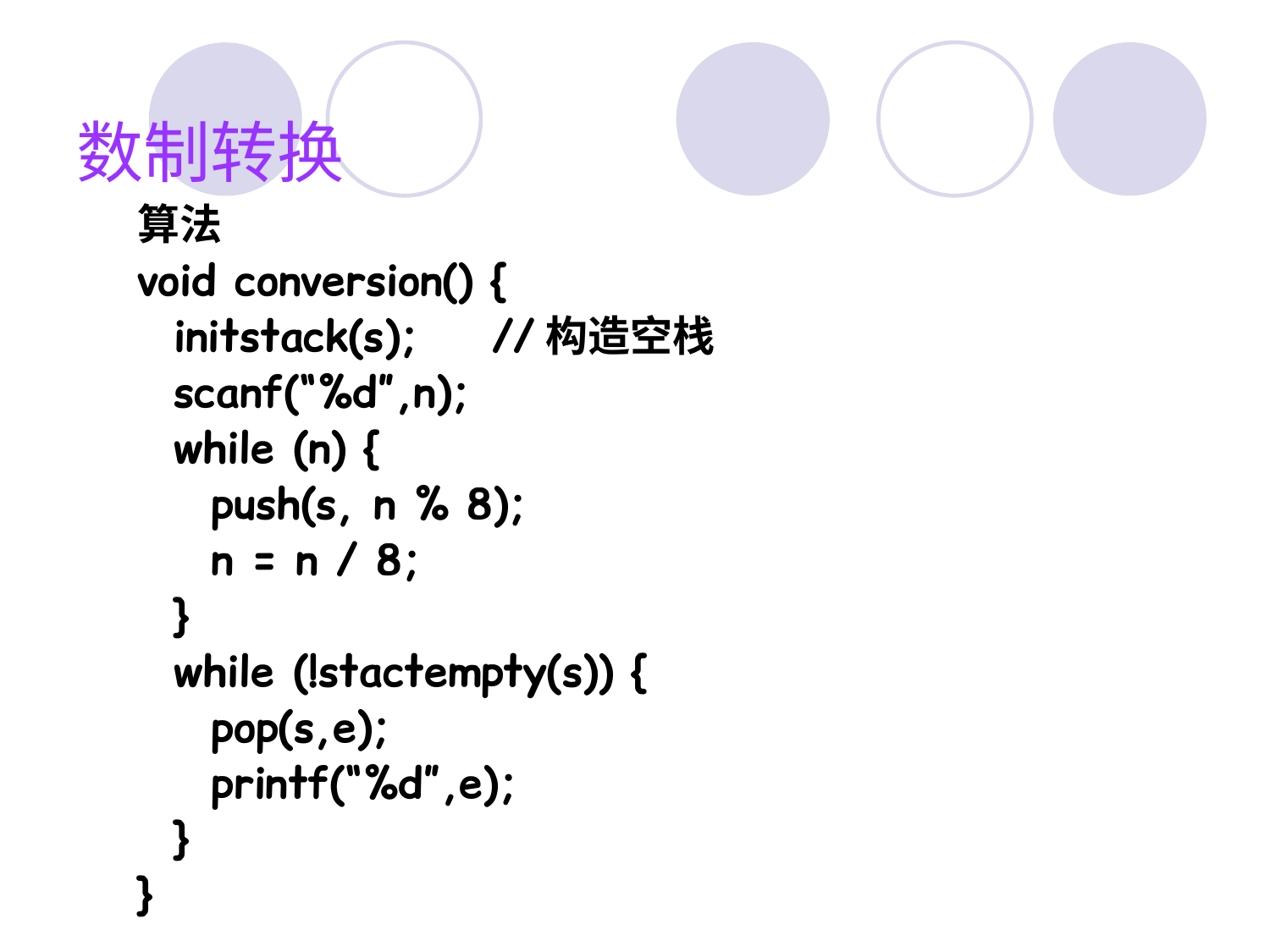

# 数制转换
算法
void conversion() {
  initstack(s);    //构造空栈
  scanf(“%d”,n);
  while (n) {
    push(s, n % 8);
    n = n / 8;
  }
  while (!stactempty(s)) {
    pop(s,e);
    printf(“%d”,e);
  }
}

39